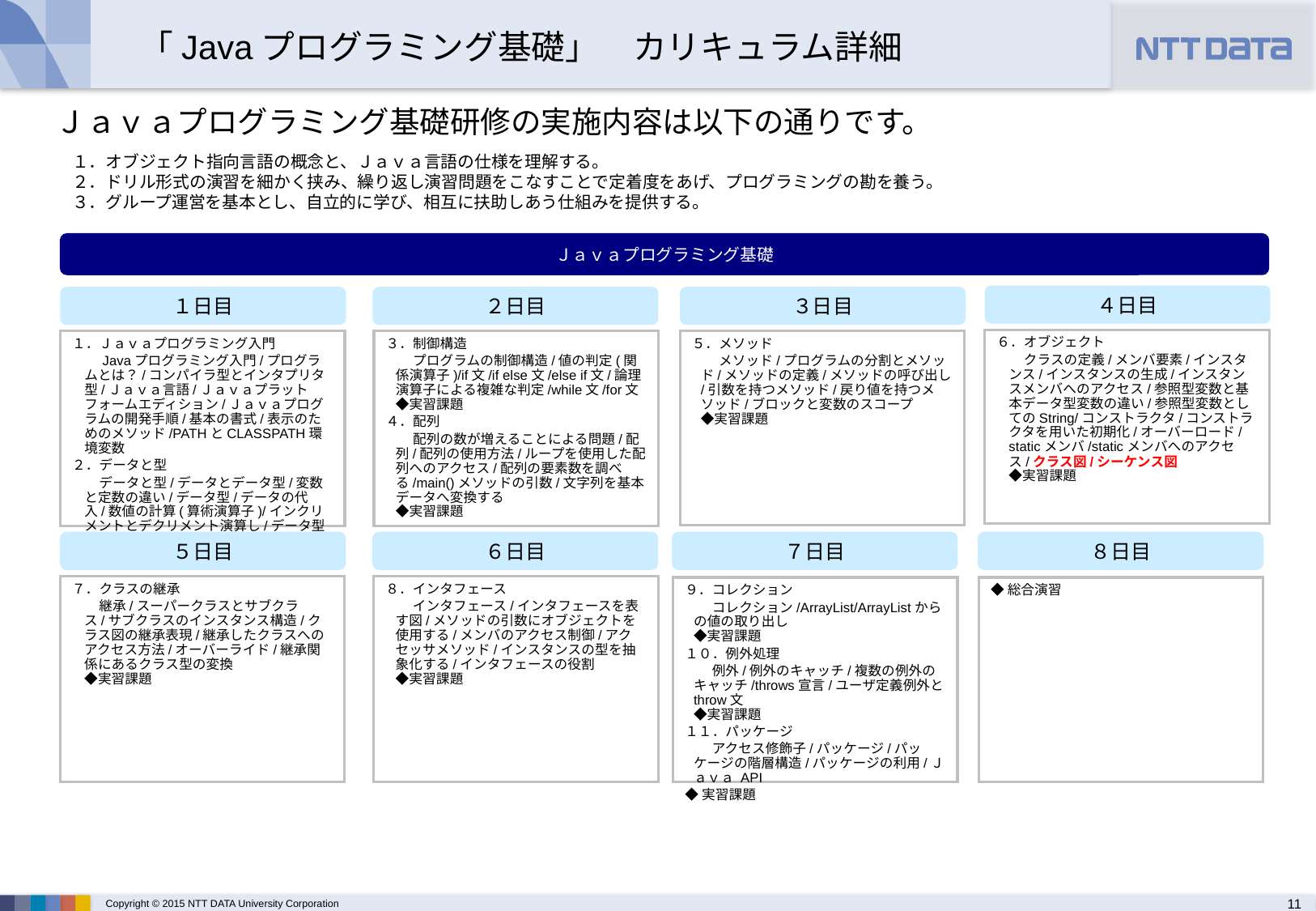

「Javaプログラミング基礎」　カリキュラム詳細
Ｊａｖａプログラミング基礎研修の実施内容は以下の通りです。
１．オブジェクト指向言語の概念と、Ｊａｖａ言語の仕様を理解する。
２．ドリル形式の演習を細かく挟み、繰り返し演習問題をこなすことで定着度をあげ、プログラミングの勘を養う。
３．グループ運営を基本とし、自立的に学び、相互に扶助しあう仕組みを提供する。
Ｊａｖａプログラミング基礎
４日目
１日目
２日目
３日目
６．オブジェクト
　　クラスの定義/メンバ要素/インスタンス/インスタンスの生成/インスタンスメンバへのアクセス/参照型変数と基本データ型変数の違い/参照型変数としてのString/コンストラクタ/コンストラクタを用いた初期化/オーバーロード/staticメンバ/staticメンバへのアクセス/クラス図/シーケンス図
◆実習課題
１．Ｊａｖａプログラミング入門
　　Javaプログラミング入門/プログラムとは？/コンパイラ型とインタプリタ型/Ｊａｖａ言語/Ｊａｖａプラットフォームエディション/Ｊａｖａプログラムの開発手順/基本の書式/表示のためのメソッド/PATHとCLASSPATH環境変数
２．データと型
　　データと型/データとデータ型/変数と定数の違い/データ型/データの代入/数値の計算(算術演算子)/インクリメントとデクリメント演算し/データ型の変換/キャスト/String型
◆実習課題
３．制御構造
　　プログラムの制御構造/値の判定(関係演算子)/if文/if else文/else if文/論理演算子による複雑な判定/while文/for文
◆実習課題
４．配列
　　配列の数が増えることによる問題/配列/配列の使用方法/ループを使用した配列へのアクセス/配列の要素数を調べる/main()メソッドの引数/文字列を基本データへ変換する
◆実習課題
５．メソッド
　　メソッド/プログラムの分割とメソッド/メソッドの定義/メソッドの呼び出し/引数を持つメソッド/戻り値を持つメソッド/ブロックと変数のスコープ
◆実習課題
５日目
６日目
７日目
８日目
７．クラスの継承
　　継承/スーパークラスとサブクラス/サブクラスのインスタンス構造/クラス図の継承表現/継承したクラスへのアクセス方法/オーバーライド/継承関係にあるクラス型の変換
◆実習課題

８．インタフェース
　　インタフェース/インタフェースを表す図/メソッドの引数にオブジェクトを使用する/メンバのアクセス制御/アクセッサメソッド/インスタンスの型を抽象化する/インタフェースの役割
◆実習課題

９．コレクション
　　コレクション/ArrayList/ArrayListからの値の取り出し
◆実習課題
１０．例外処理
　　例外/例外のキャッチ/複数の例外のキャッチ/throws宣言/ユーザ定義例外とthrow文
◆実習課題
１１．パッケージ
　　アクセス修飾子/パッケージ/パッケージの階層構造/パッケージの利用/Ｊａｖａ API
◆実習課題

◆総合演習